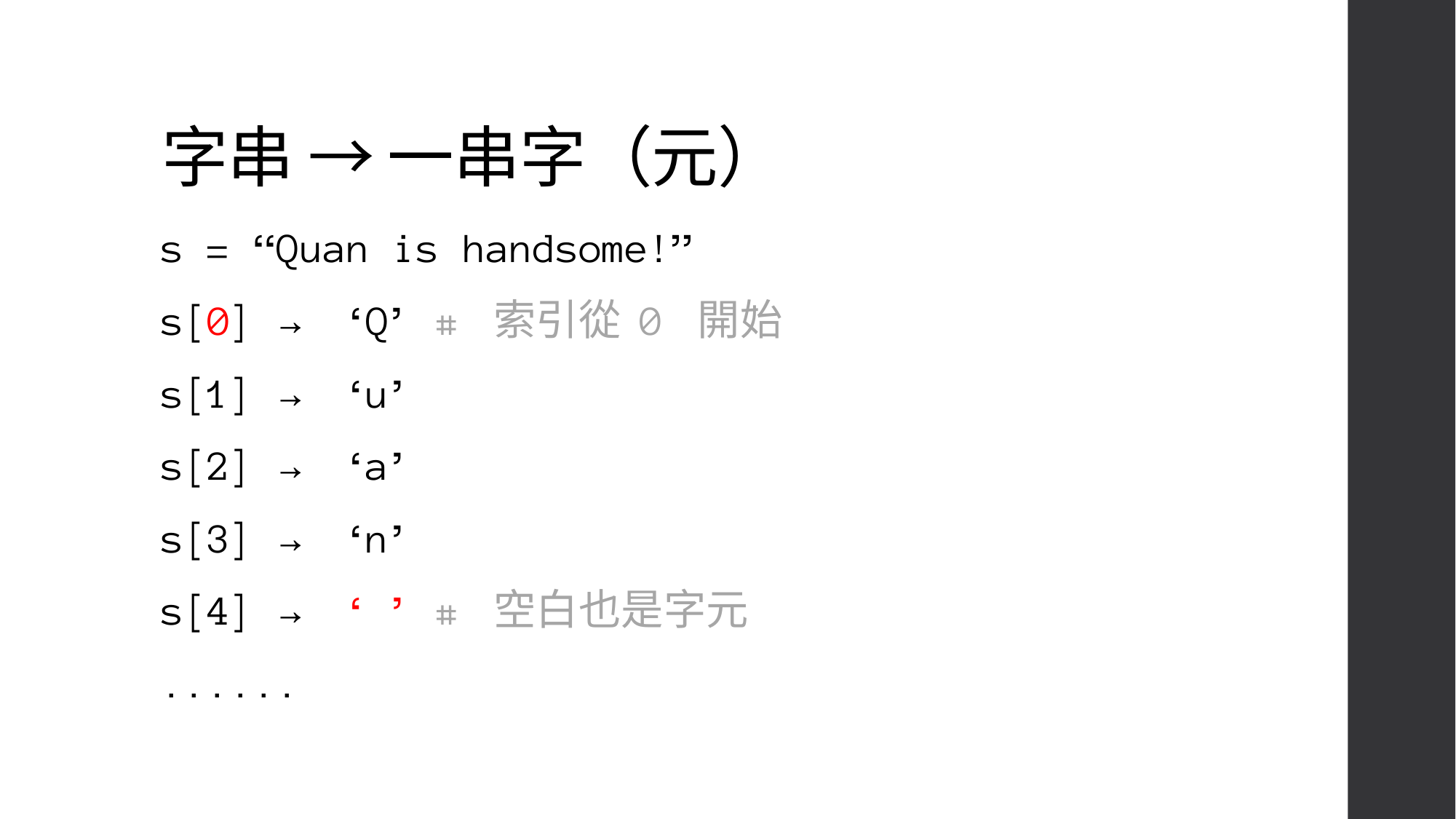

# 字串 → 一串字（元）
s = “Quan is handsome!”
s[0] → ‘Q’ # 索引從 0 開始
s[1] → ‘u’
s[2] → ‘a’
s[3] → ‘n’
s[4] → ‘ ’ # 空白也是字元
......